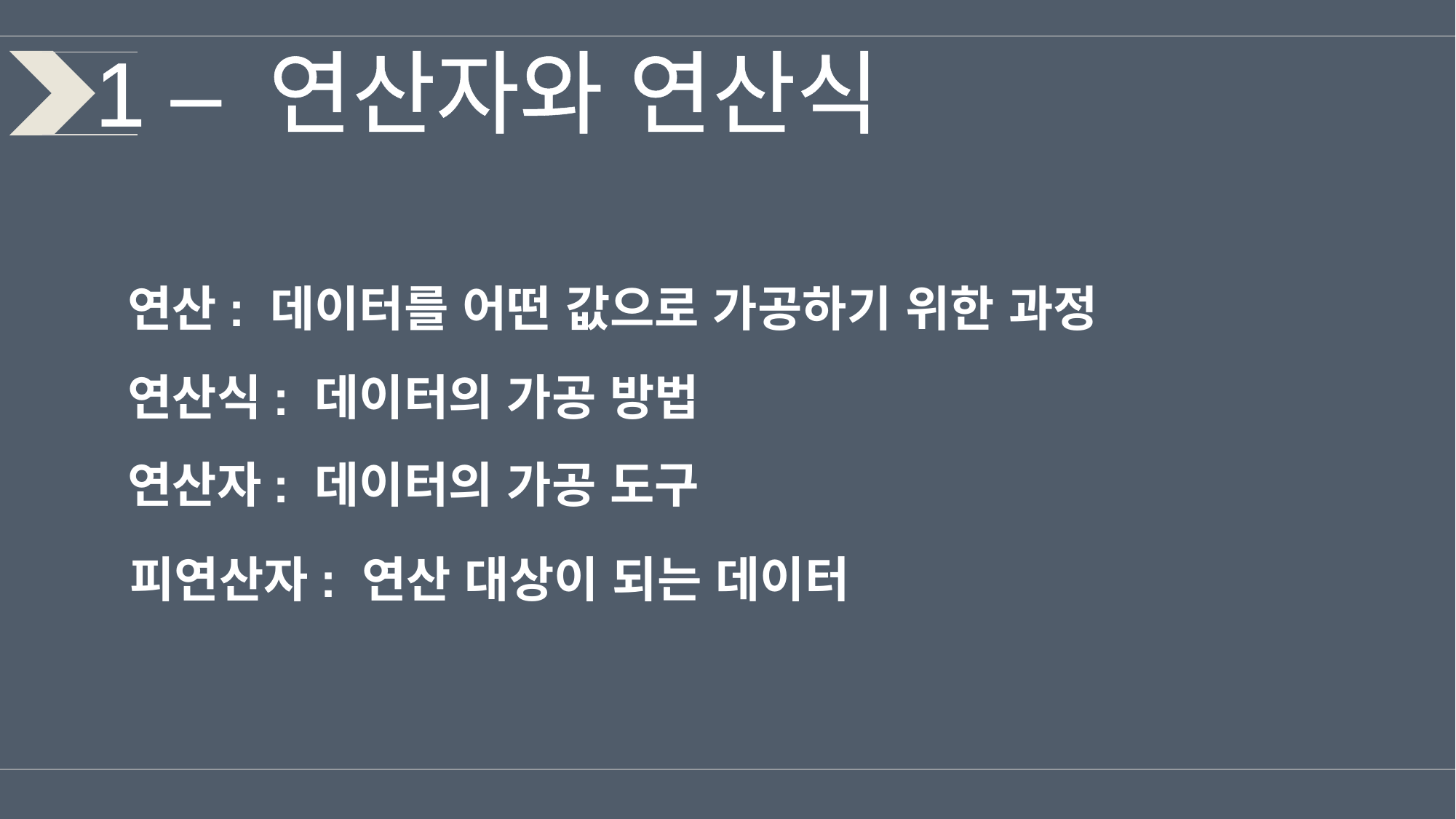

1 – 연산자와 연산식

연산: 데이터를 어떤 값으로 가공하기 위한 과정
연산식: 데이터의 가공 방법
연산자: 데이터의 가공 도구
피연산자: 연산 대상이 되는 데이터